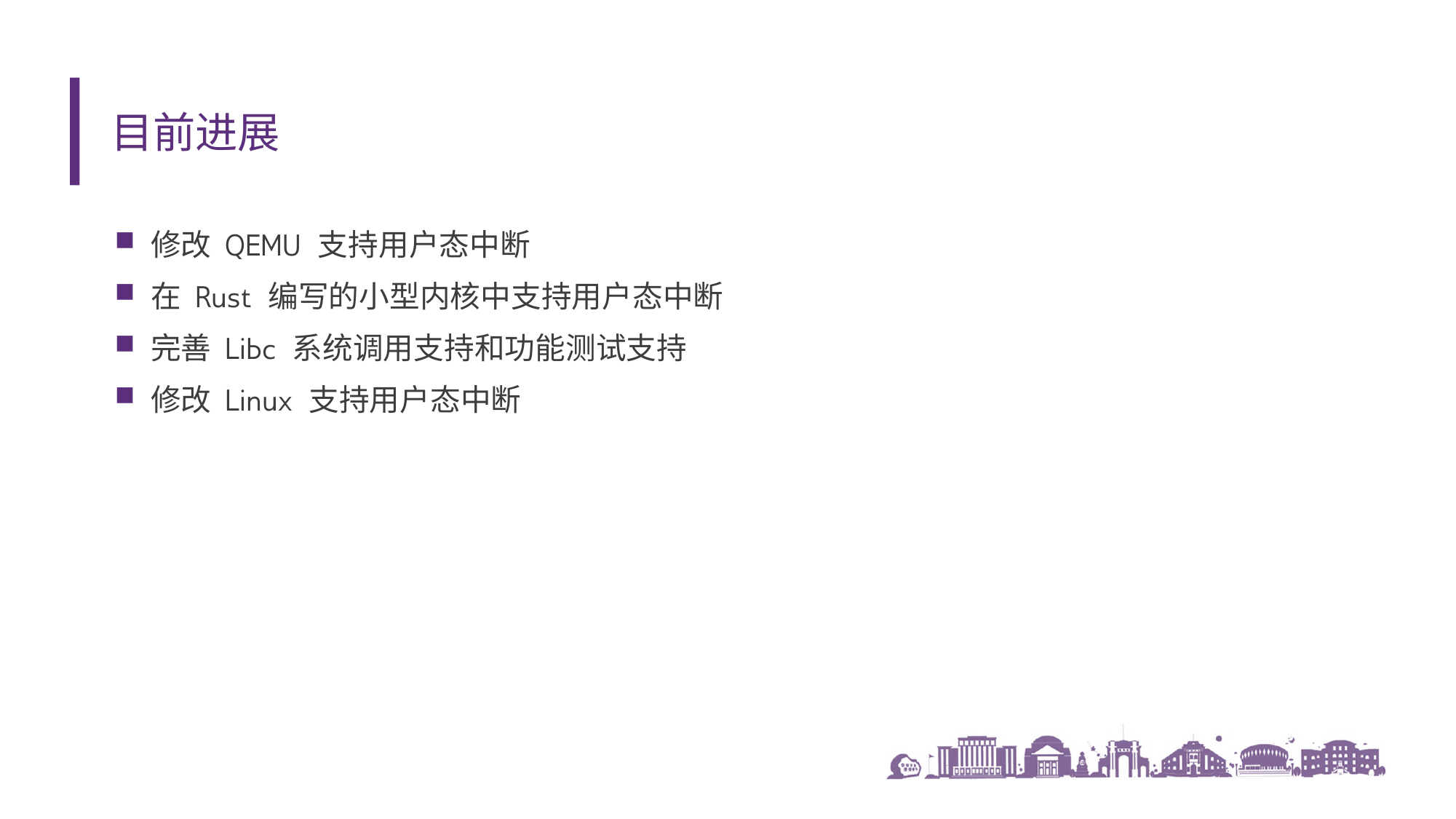

# 目前进展
修改 QEMU 支持用户态中断
在 Rust 编写的小型内核中支持用户态中断
完善 Libc 系统调用支持和功能测试支持
修改 Linux 支持用户态中断